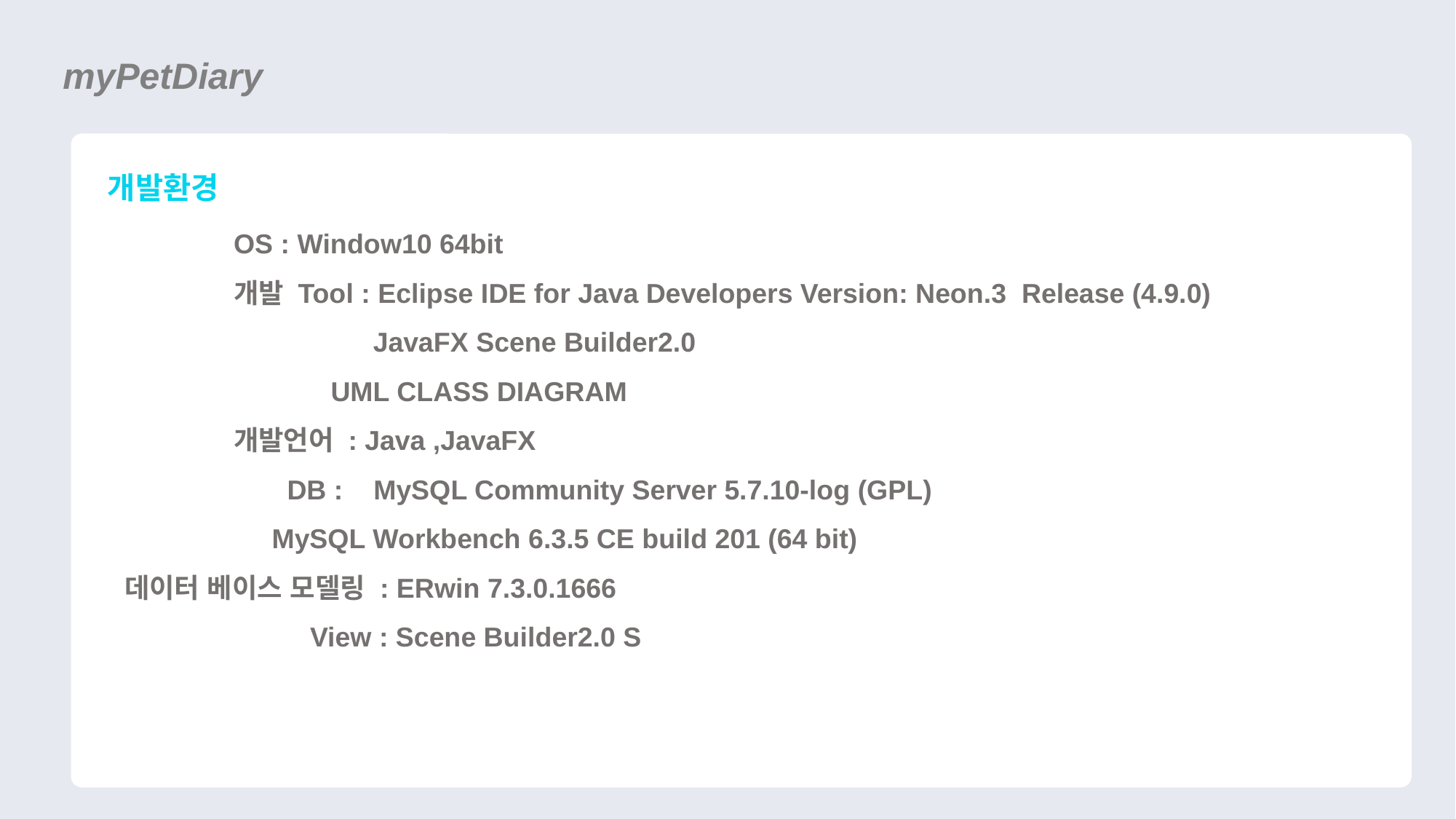

myPetDiary

개발환경

	OS : Window10 64bit
	개발 Tool : Eclipse IDE for Java Developers Version: Neon.3  Release (4.9.0)
                      	    JavaFX Scene Builder2.0
                           UML CLASS DIAGRAM
	개발언어 : Java ,JavaFX
	       DB :    MySQL Community Server 5.7.10-log (GPL)
            	     MySQL Workbench 6.3.5 CE build 201 (64 bit)
데이터 베이스 모델링 : ERwin 7.3.0.1666
	          View : Scene Builder2.0 S